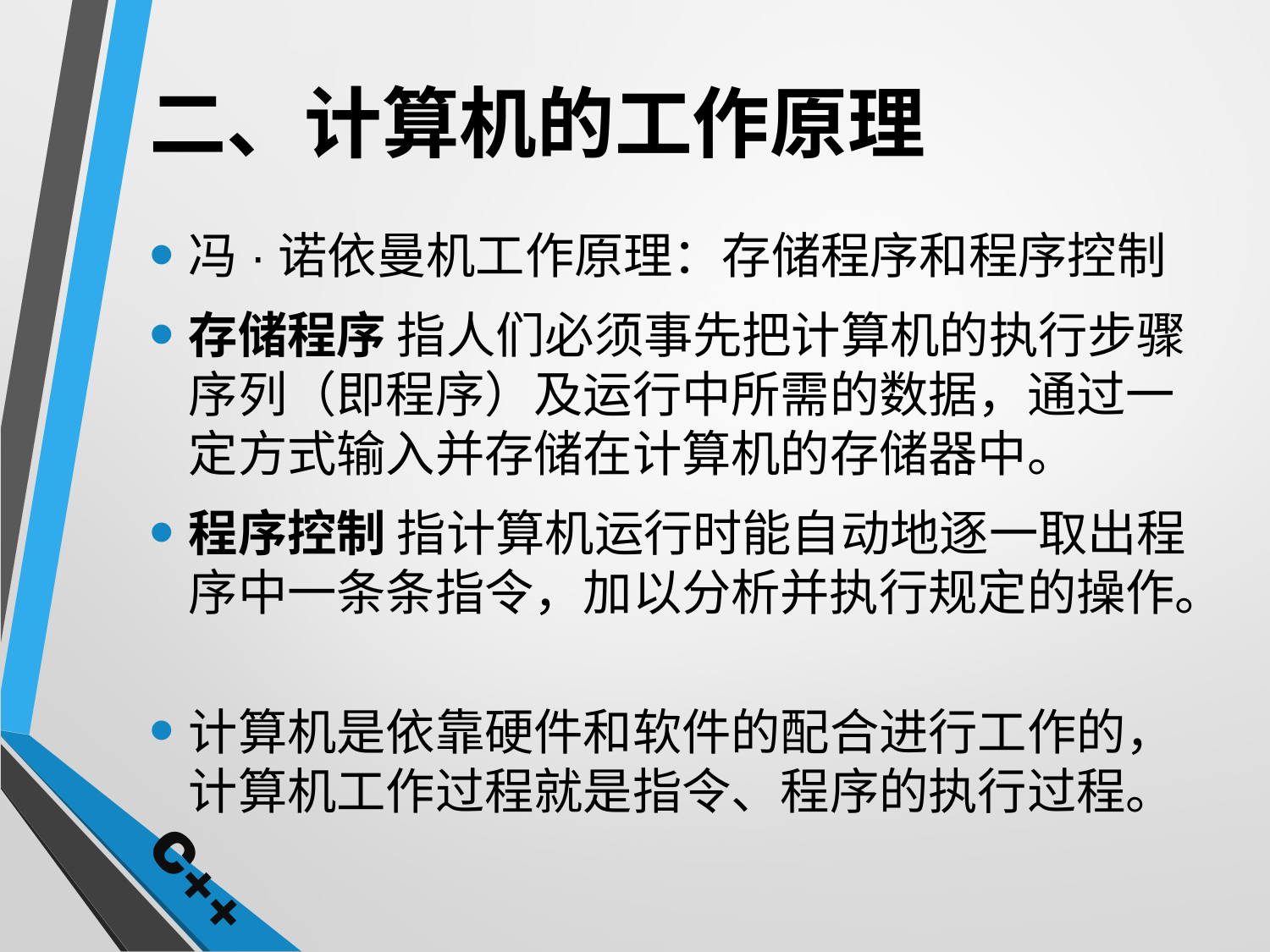

# 二、计算机的工作原理
冯·诺依曼机工作原理：存储程序和程序控制
存储程序 指人们必须事先把计算机的执行步骤序列（即程序）及运行中所需的数据，通过一定方式输入并存储在计算机的存储器中。
程序控制 指计算机运行时能自动地逐一取出程序中一条条指令，加以分析并执行规定的操作。
计算机是依靠硬件和软件的配合进行工作的，计算机工作过程就是指令、程序的执行过程。